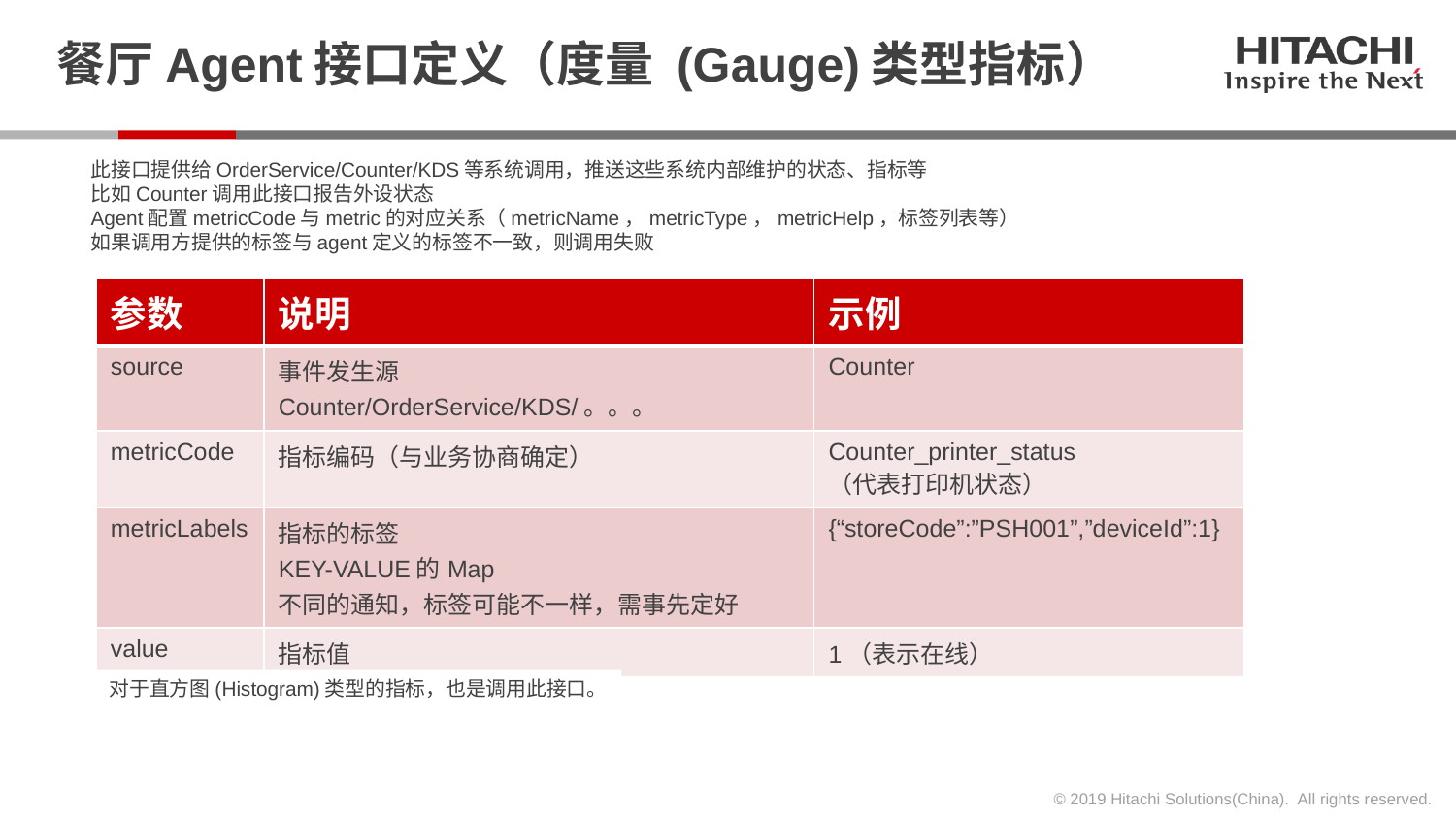

# 餐厅Agent接口定义（度量 (Gauge)类型指标）
此接口提供给OrderService/Counter/KDS等系统调用，推送这些系统内部维护的状态、指标等
比如Counter调用此接口报告外设状态
Agent配置metricCode与metric的对应关系（metricName，metricType，metricHelp，标签列表等）
如果调用方提供的标签与agent定义的标签不一致，则调用失败
| 参数 | 说明 | 示例 |
| --- | --- | --- |
| source | 事件发生源 Counter/OrderService/KDS/。。。 | Counter |
| metricCode | 指标编码（与业务协商确定） | Counter\_printer\_status （代表打印机状态） |
| metricLabels | 指标的标签 KEY-VALUE的Map 不同的通知，标签可能不一样，需事先定好 | {“storeCode”:”PSH001”,”deviceId”:1} |
| value | 指标值 | 1（表示在线） |
对于直方图(Histogram)类型的指标，也是调用此接口。